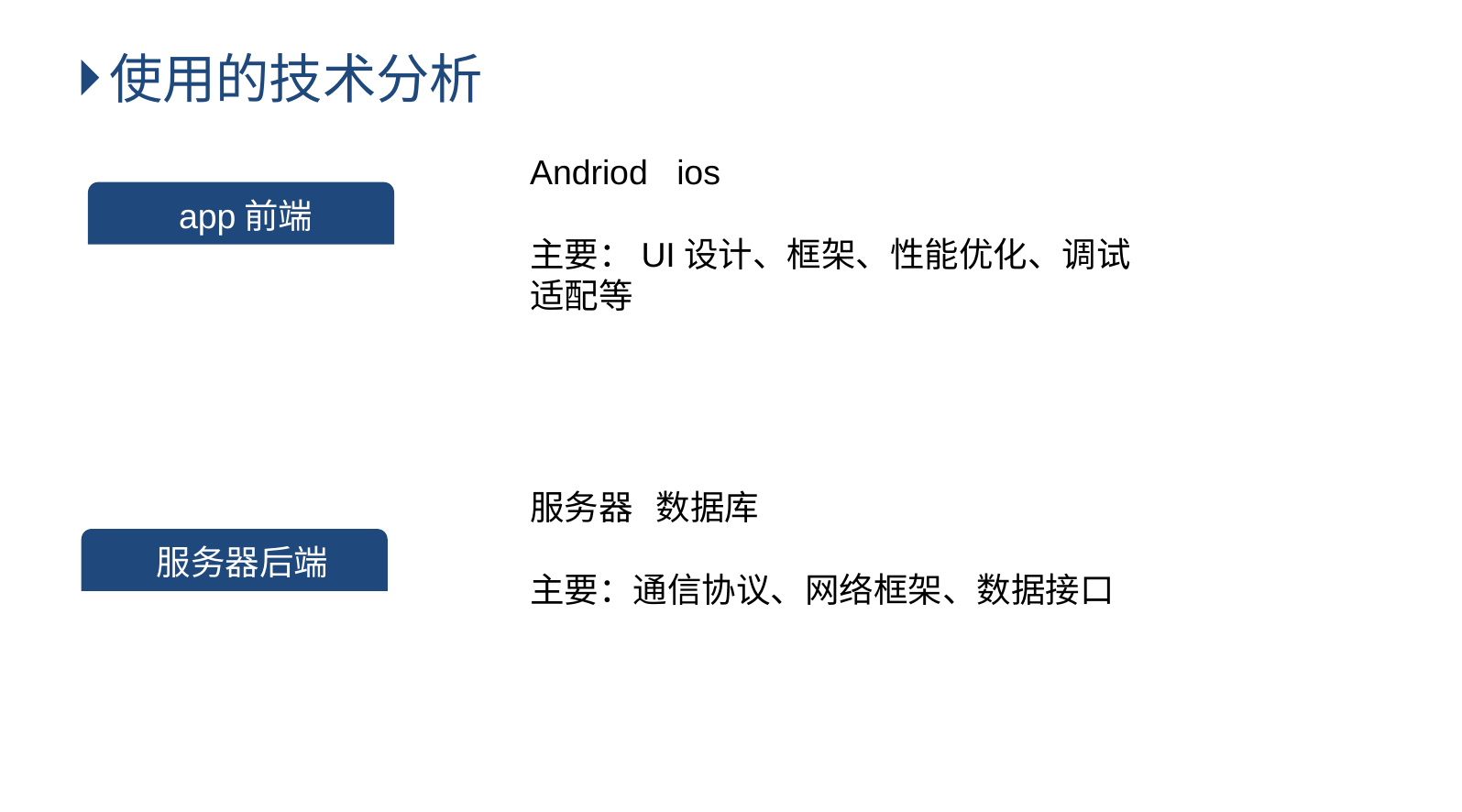

使用的技术分析

Andriod   ios

主要：UI设计、框架、性能优化、调试适配等
 app前端
服务器   数据库

主要：通信协议、网络框架、数据接口
 服务器后端